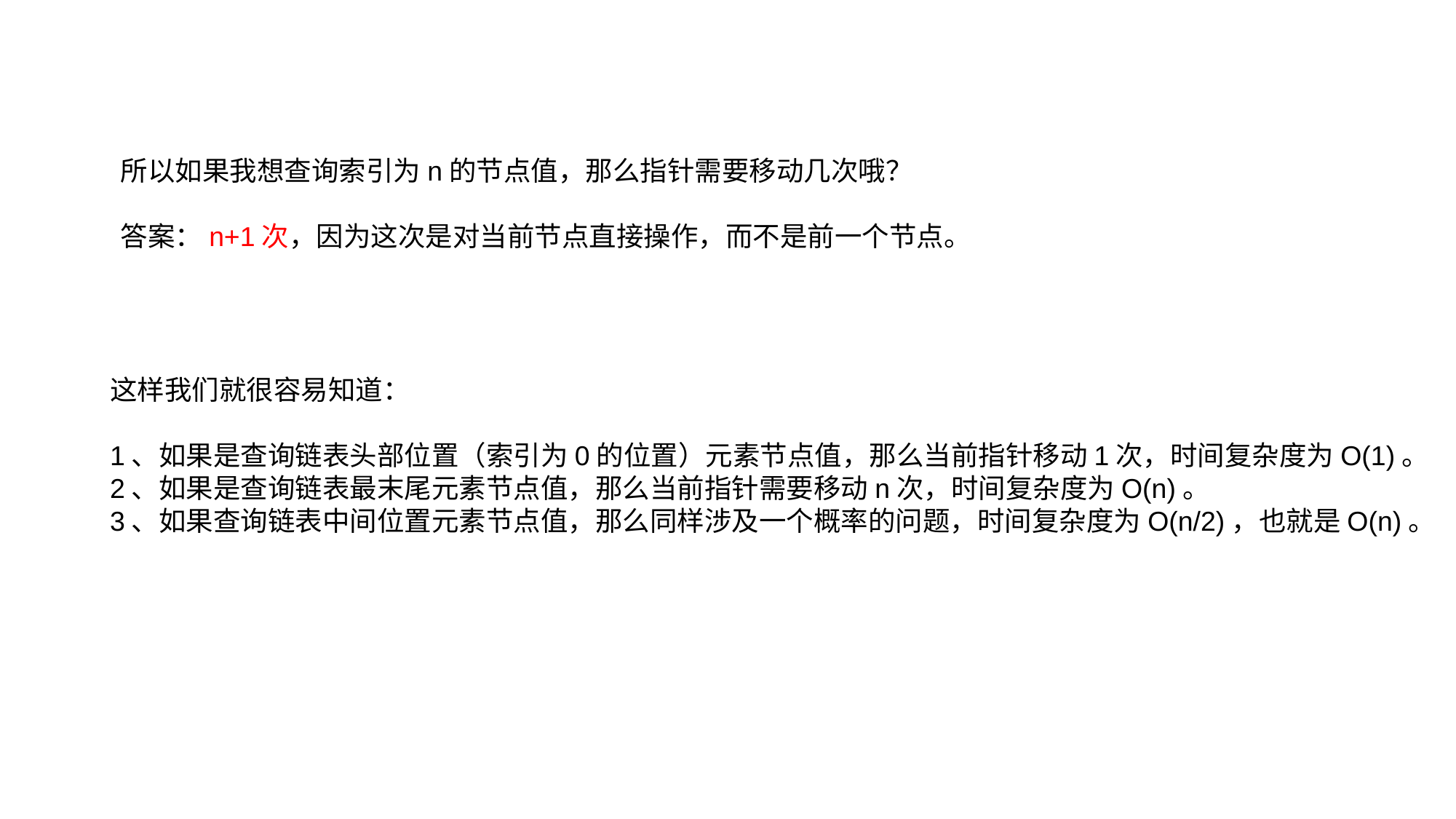

所以如果我想查询索引为n的节点值，那么指针需要移动几次哦？

答案：n+1次，因为这次是对当前节点直接操作，而不是前一个节点。
这样我们就很容易知道：

1、如果是查询链表头部位置（索引为0的位置）元素节点值，那么当前指针移动1次，时间复杂度为O(1)。
2、如果是查询链表最末尾元素节点值，那么当前指针需要移动n次，时间复杂度为O(n)。
3、如果查询链表中间位置元素节点值，那么同样涉及一个概率的问题，时间复杂度为O(n/2)，也就是O(n)。